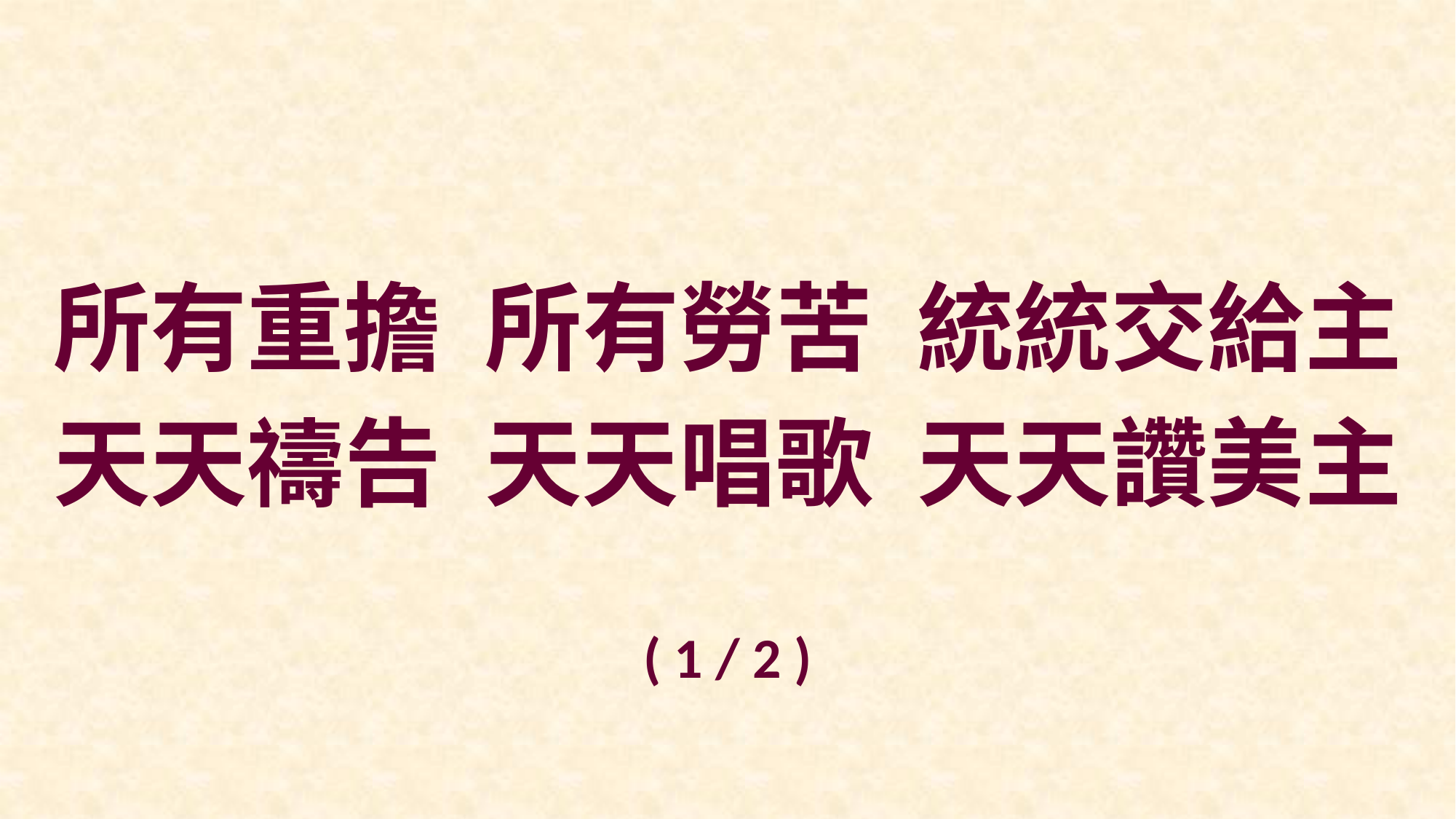

所有重擔  所有勞苦  統統交給主
天天禱告  天天唱歌  天天讚美主
( 1 / 2 )